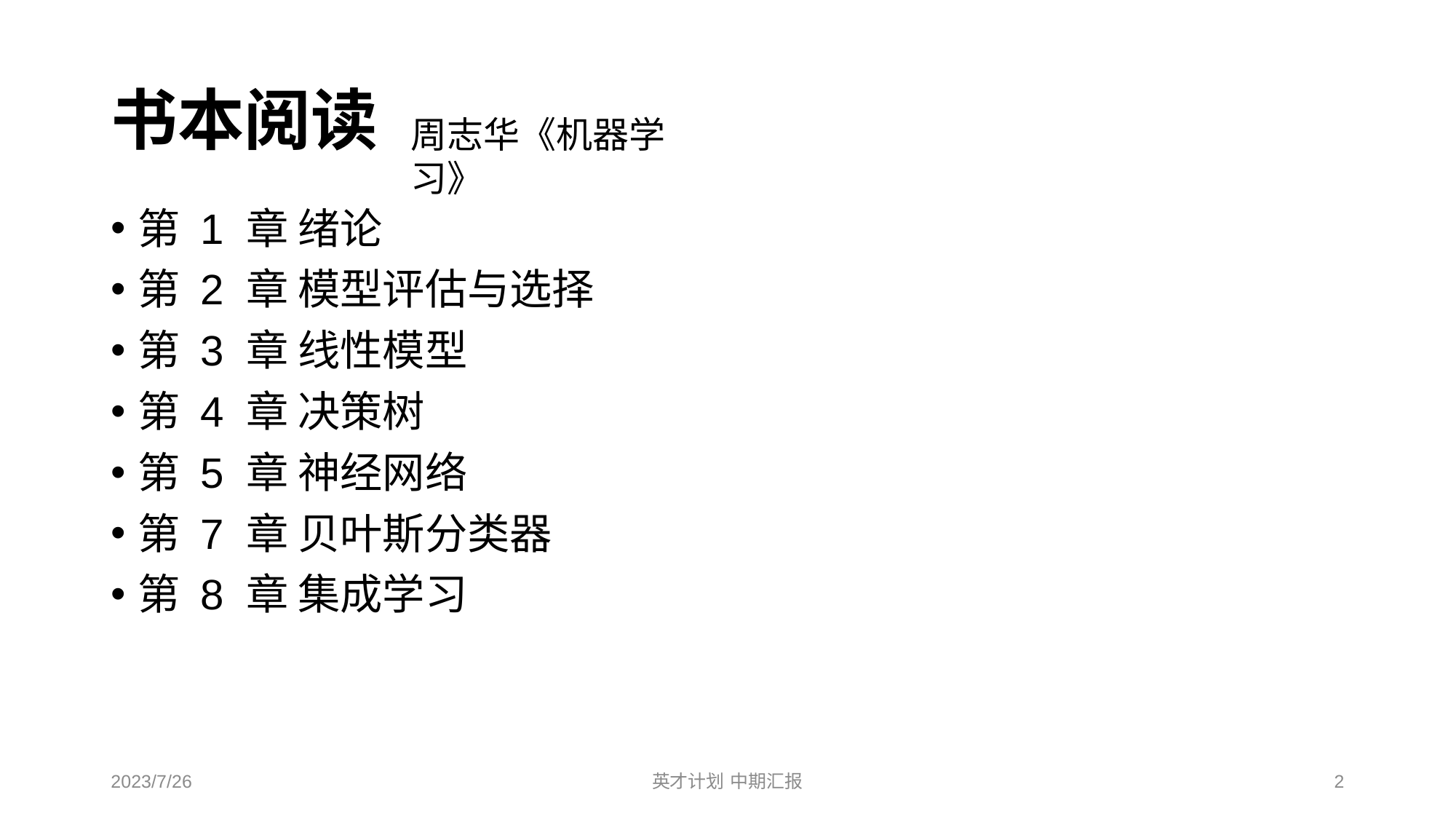

# 书本阅读
周志华《机器学习》
第 1 章 绪论
第 2 章 模型评估与选择
第 3 章 线性模型
第 4 章 决策树
第 5 章 神经网络
第 7 章 贝叶斯分类器
第 8 章 集成学习

2023/7/26
英才计划 中期汇报
2